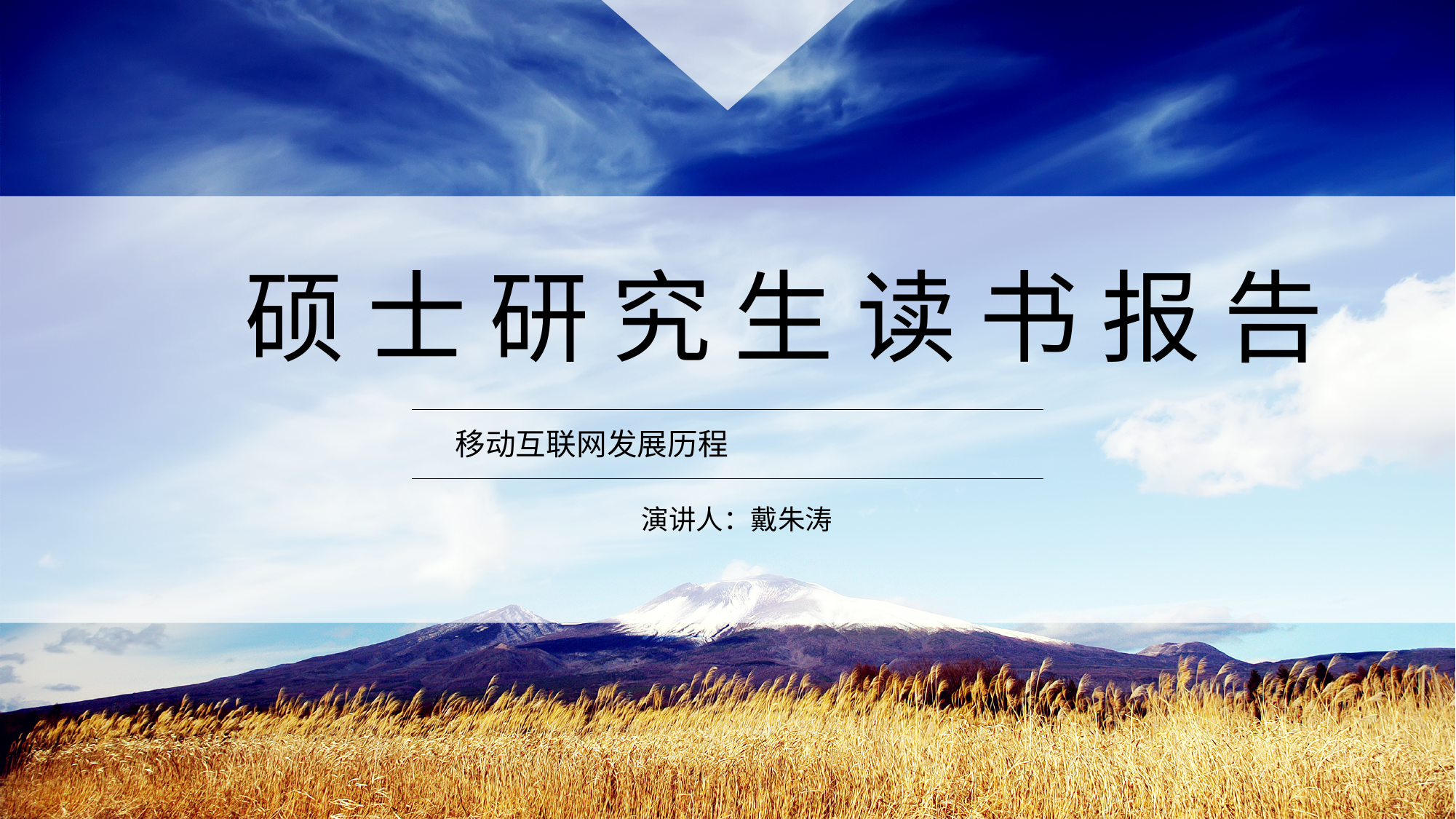

硕 士 研 究 生 读 书 报 告
移动互联网发展历程
演讲人：戴朱涛